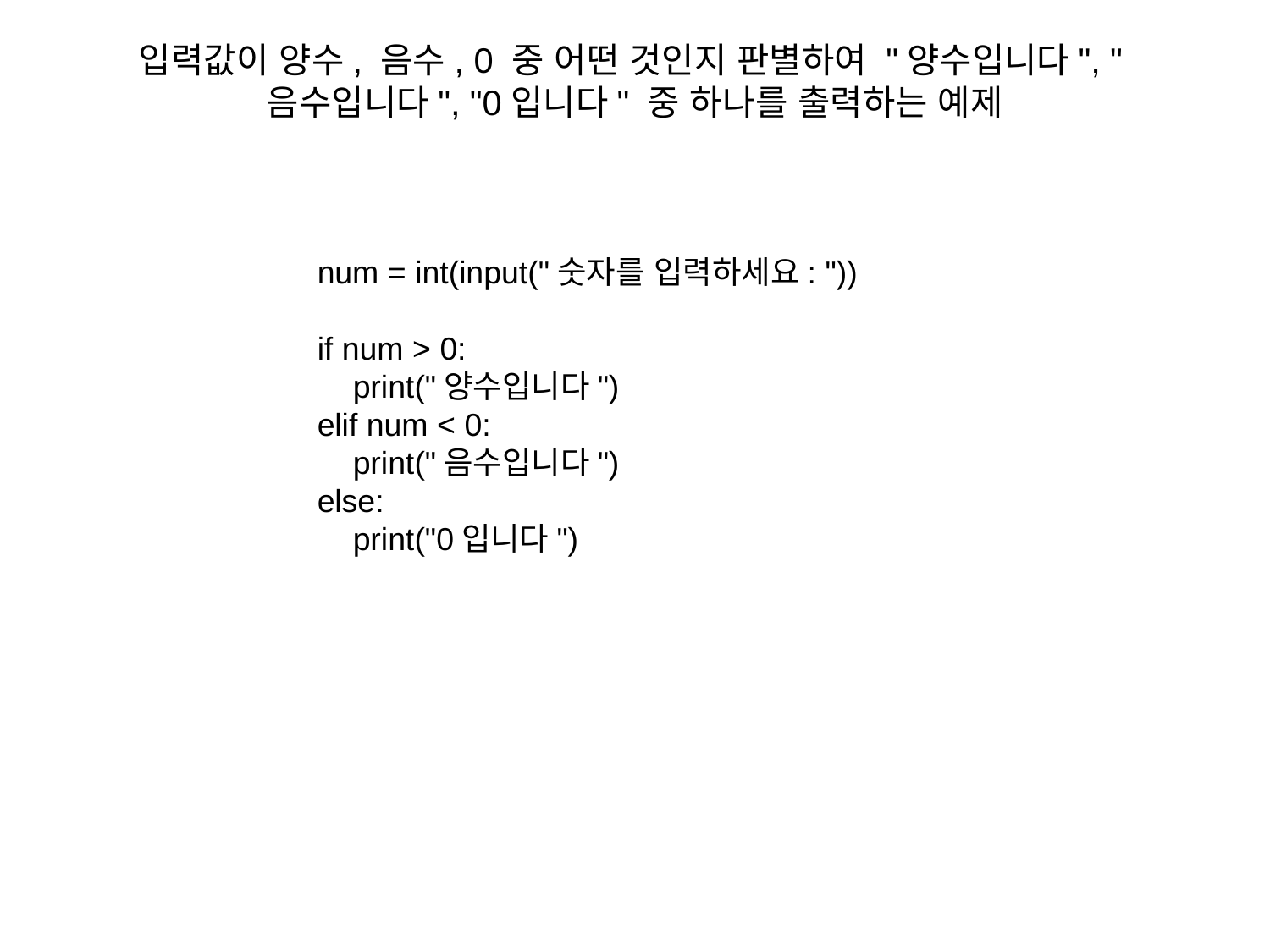

# 입력값이 양수, 음수, 0 중 어떤 것인지 판별하여 "양수입니다", "음수입니다", "0입니다" 중 하나를 출력하는 예제
num = int(input("숫자를 입력하세요: "))

if num > 0:
    print("양수입니다")
elif num < 0:
    print("음수입니다")
else:
    print("0입니다")